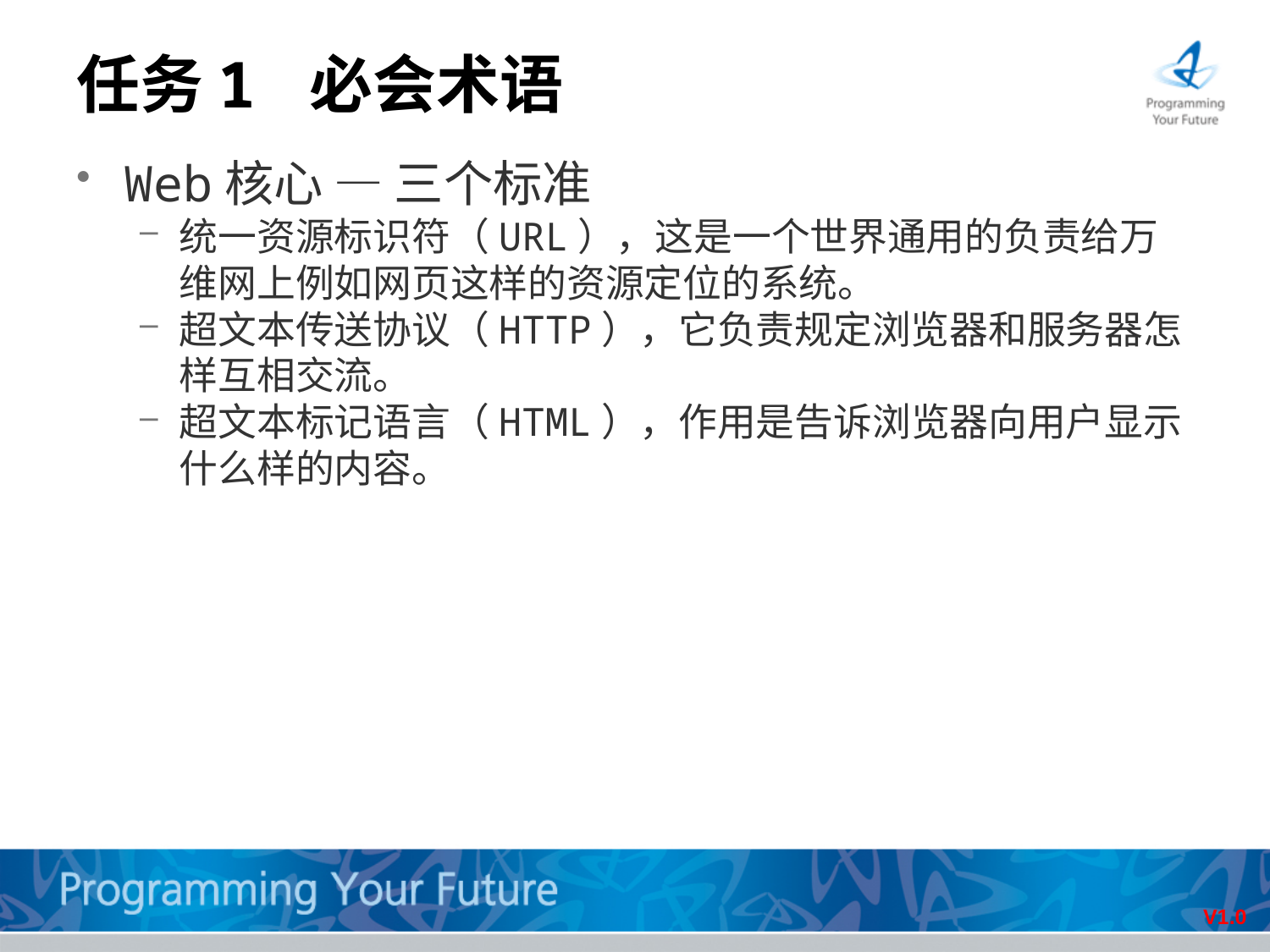

# 任务1 必会术语
Web核心 — 三个标准
统一资源标识符（URL），这是一个世界通用的负责给万维网上例如网页这样的资源定位的系统。
超文本传送协议（HTTP），它负责规定浏览器和服务器怎样互相交流。
超文本标记语言（HTML），作用是告诉浏览器向用户显示什么样的内容。